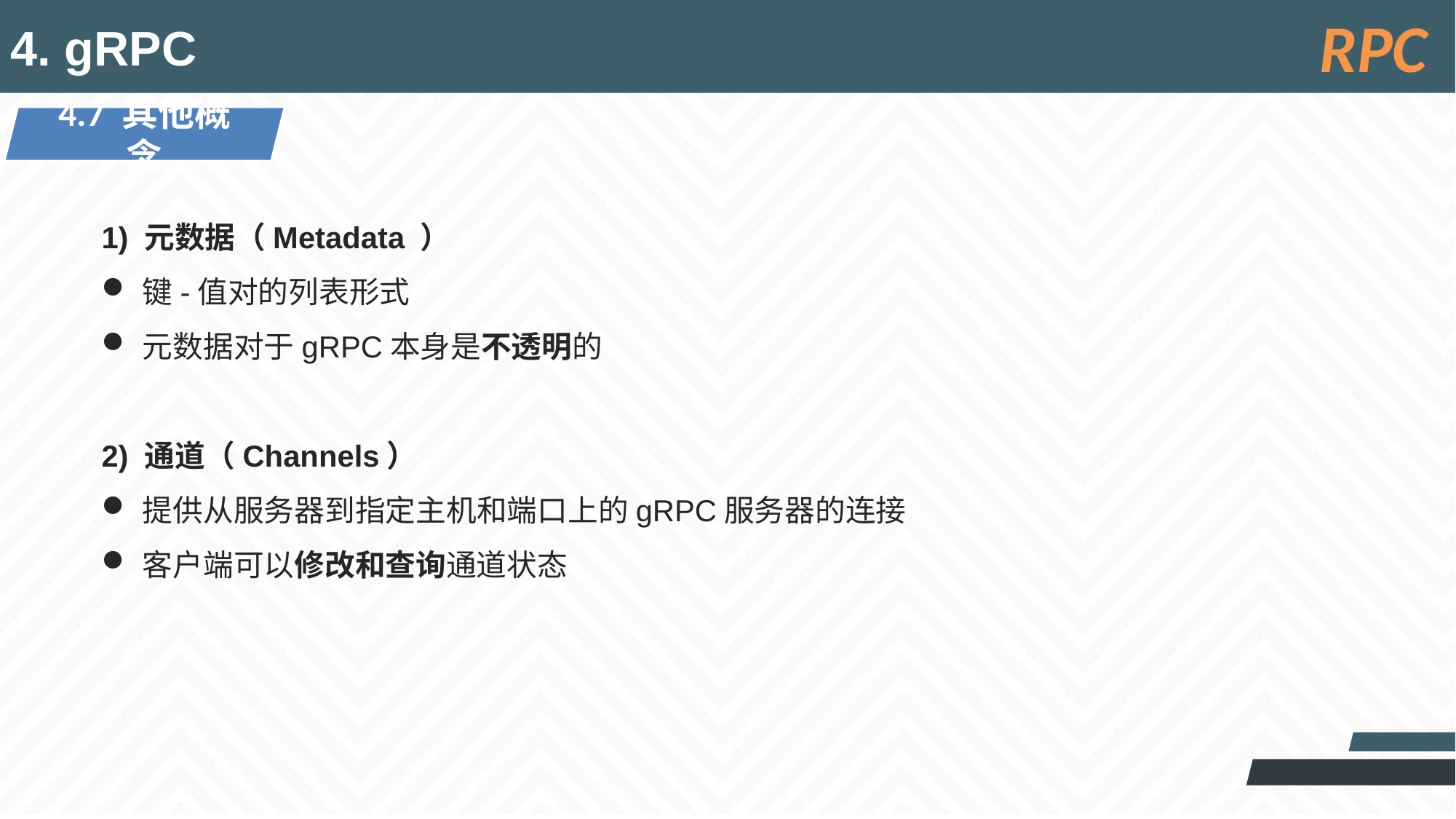

4. gRPC
RPC
4.7 其他概念
1) 元数据（Metadata ）
键-值对的列表形式
元数据对于gRPC本身是不透明的

2) 通道（Channels）
提供从服务器到指定主机和端口上的gRPC服务器的连接
客户端可以修改和查询通道状态